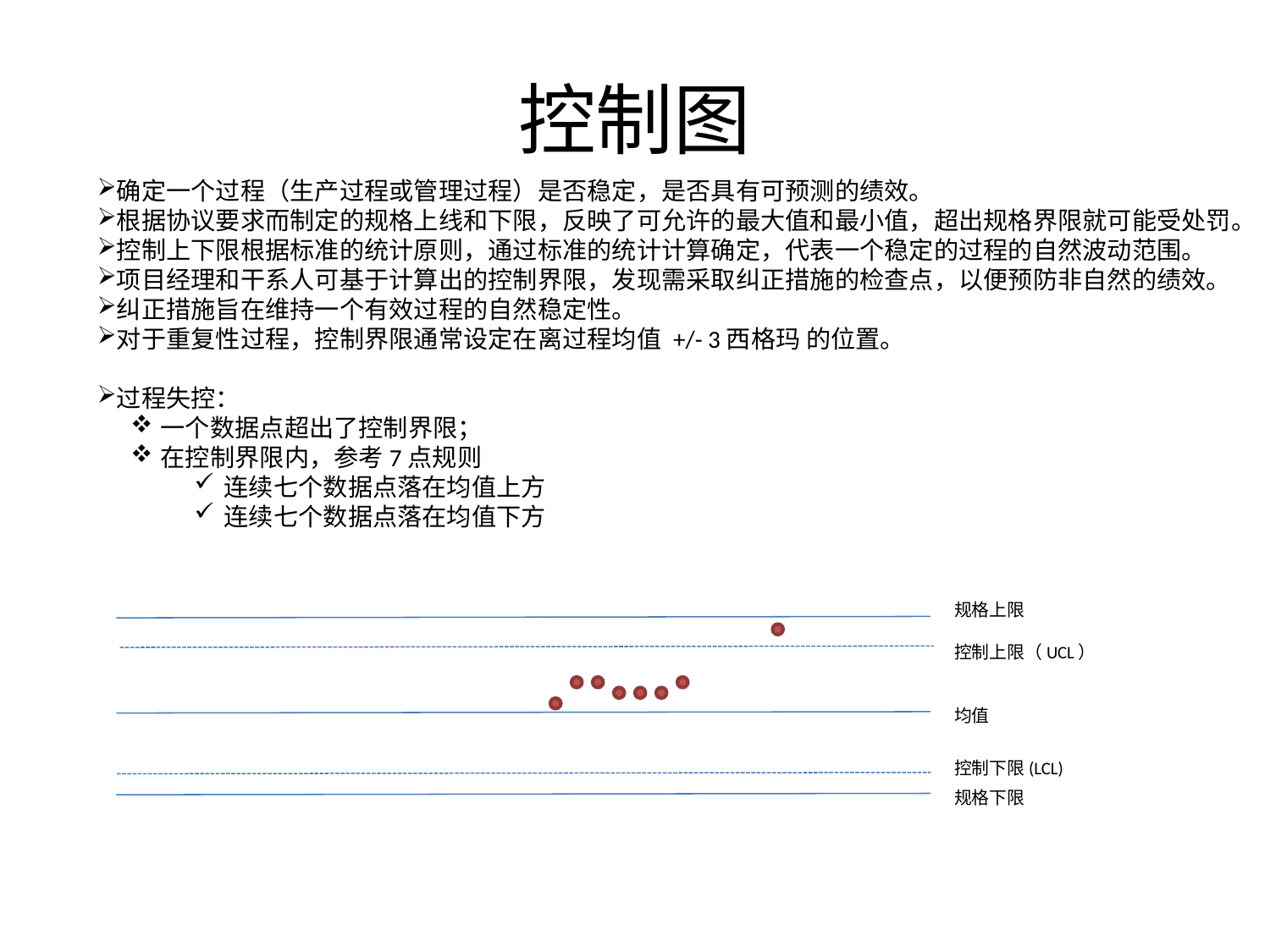

# 控制图
确定一个过程（生产过程或管理过程）是否稳定，是否具有可预测的绩效。
根据协议要求而制定的规格上线和下限，反映了可允许的最大值和最小值，超出规格界限就可能受处罚。
控制上下限根据标准的统计原则，通过标准的统计计算确定，代表一个稳定的过程的自然波动范围。
项目经理和干系人可基于计算出的控制界限，发现需采取纠正措施的检查点，以便预防非自然的绩效。
纠正措施旨在维持一个有效过程的自然稳定性。
对于重复性过程，控制界限通常设定在离过程均值 +/- 3西格玛 的位置。

过程失控：
一个数据点超出了控制界限；
在控制界限内，参考7点规则
连续七个数据点落在均值上方
连续七个数据点落在均值下方

规格上限

控制上限（UCL）

均值
控制下限(LCL)
规格下限